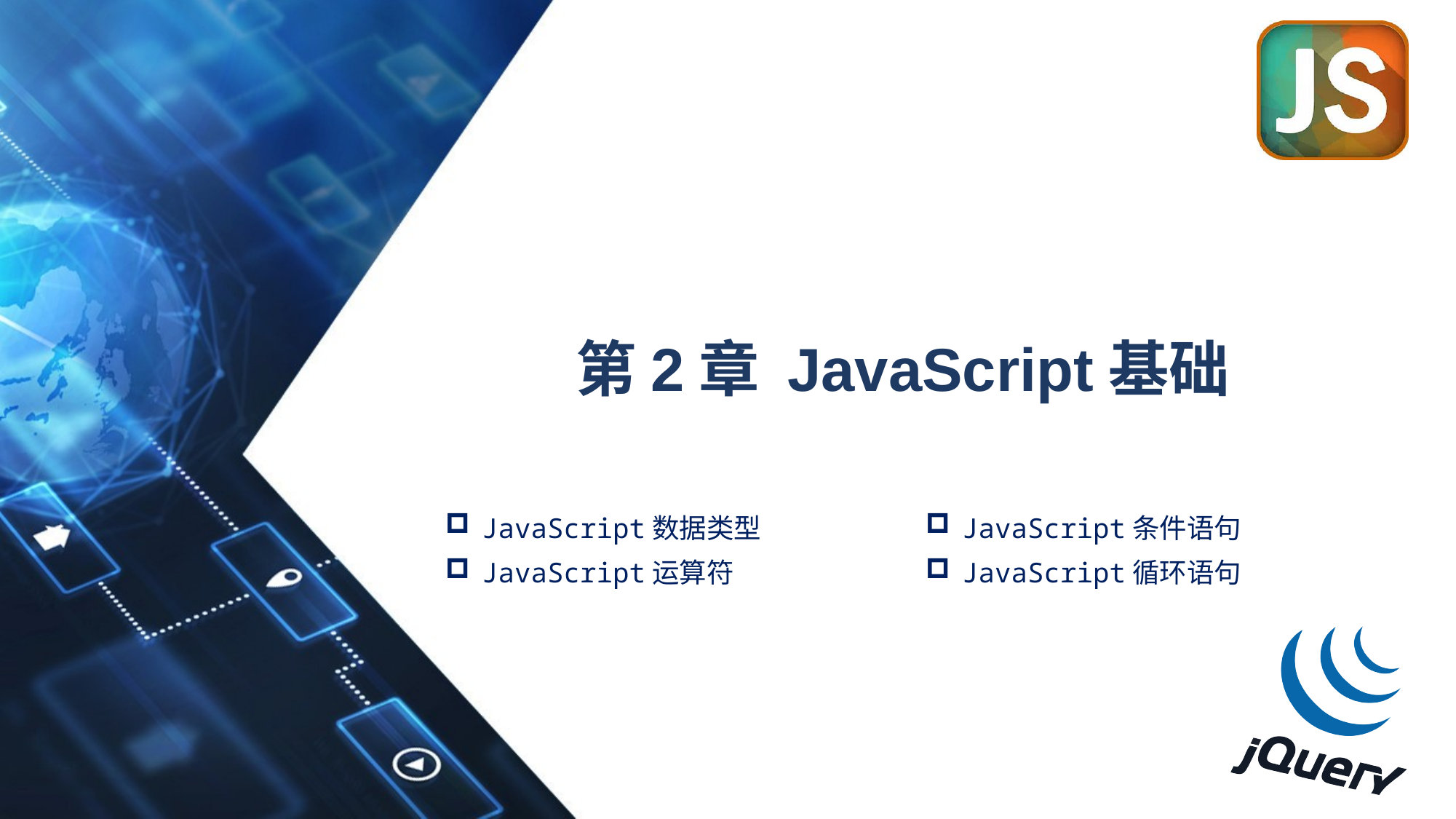

# 第2章 JavaScript基础
JavaScript数据类型
JavaScript运算符

JavaScript条件语句
JavaScript循环语句